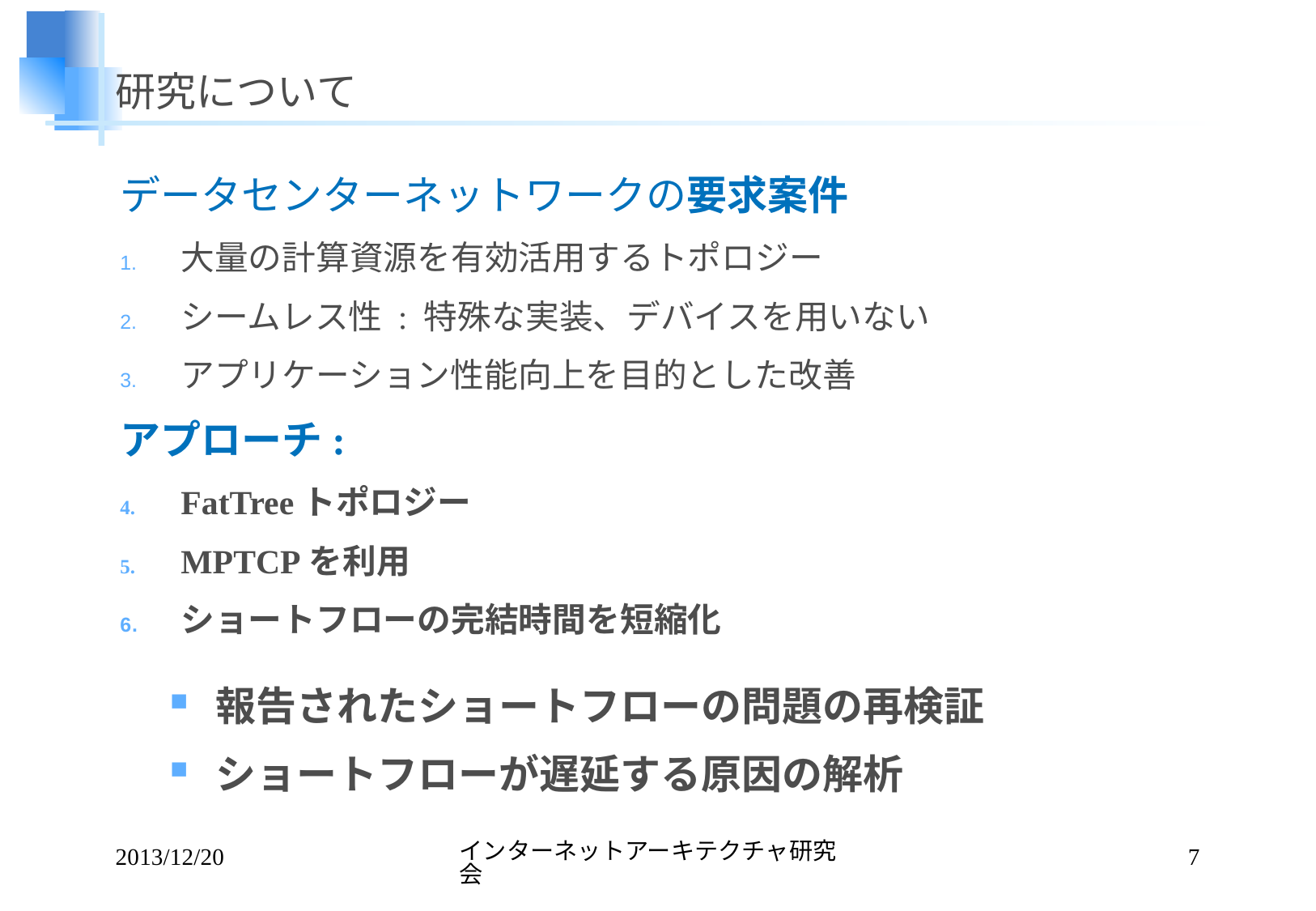

# 研究について
データセンターネットワークの要求案件
大量の計算資源を有効活用するトポロジー
シームレス性 : 特殊な実装、デバイスを用いない
アプリケーション性能向上を目的とした改善
アプローチ:
FatTreeトポロジー
MPTCPを利用
ショートフローの完結時間を短縮化
報告されたショートフローの問題の再検証
ショートフローが遅延する原因の解析
2013/12/20
インターネットアーキテクチャ研究会
7